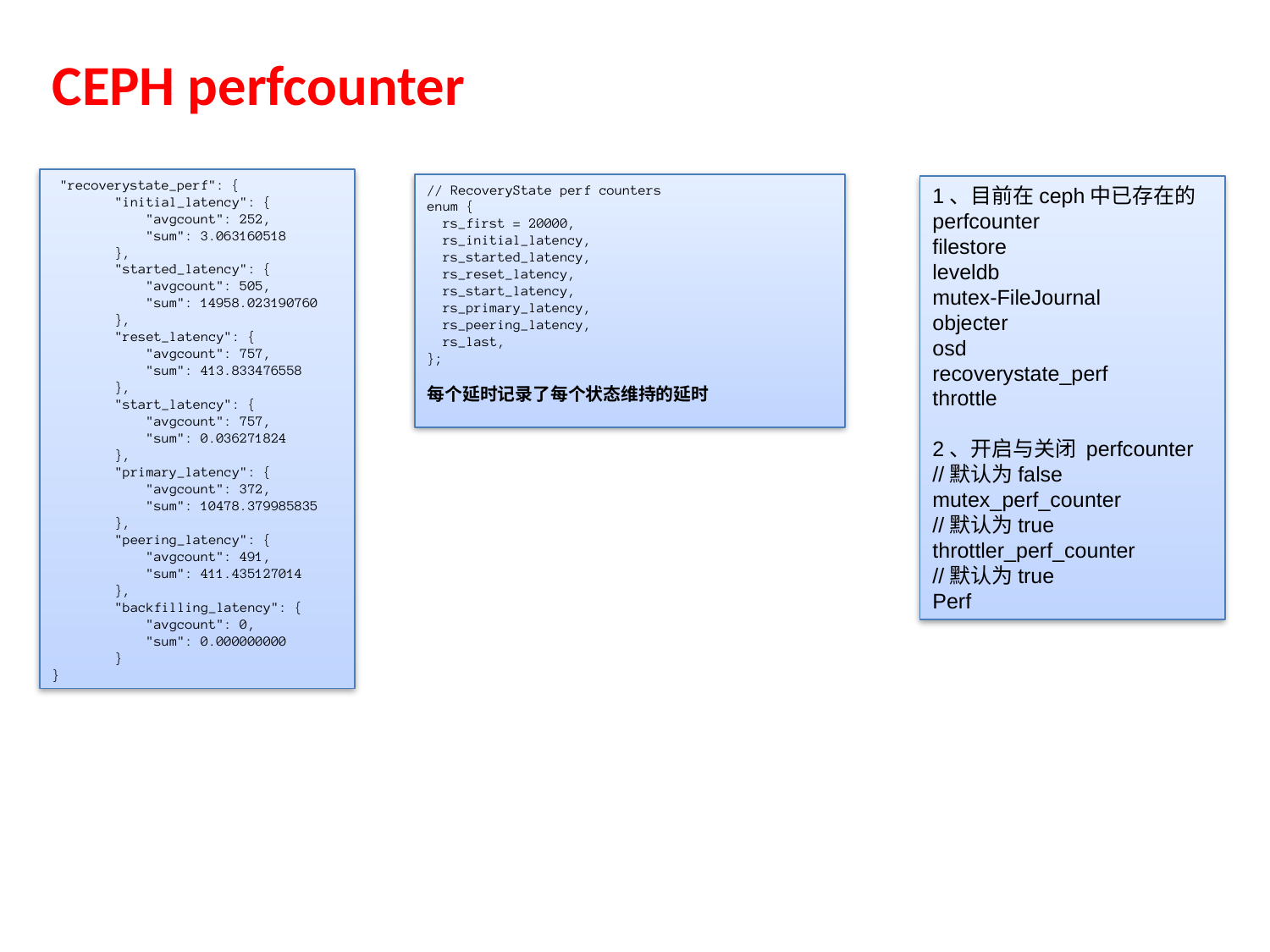

CEPH perfcounter
 "recoverystate_perf": {
        "initial_latency": {
            "avgcount": 252,
            "sum": 3.063160518
        },
        "started_latency": {
            "avgcount": 505,
            "sum": 14958.023190760
        },
        "reset_latency": {
            "avgcount": 757,
            "sum": 413.833476558
        },
        "start_latency": {
            "avgcount": 757,
            "sum": 0.036271824
        },
        "primary_latency": {
            "avgcount": 372,
            "sum": 10478.379985835
        },
        "peering_latency": {
            "avgcount": 491,
            "sum": 411.435127014
        },
        "backfilling_latency": {
            "avgcount": 0,
            "sum": 0.000000000
        }
}
// RecoveryState perf counters
enum {
  rs_first = 20000,
  rs_initial_latency,
  rs_started_latency,
  rs_reset_latency,
  rs_start_latency,
  rs_primary_latency,
  rs_peering_latency,
  rs_last,
};

每个延时记录了每个状态维持的延时

1、目前在ceph中已存在的perfcounter
filestore
leveldb
mutex-FileJournal
objecter
osd
recoverystate_perf
throttle

2、开启与关闭 perfcounter
//默认为false
mutex_perf_counter
//默认为true
throttler_perf_counter
//默认为true
Perf